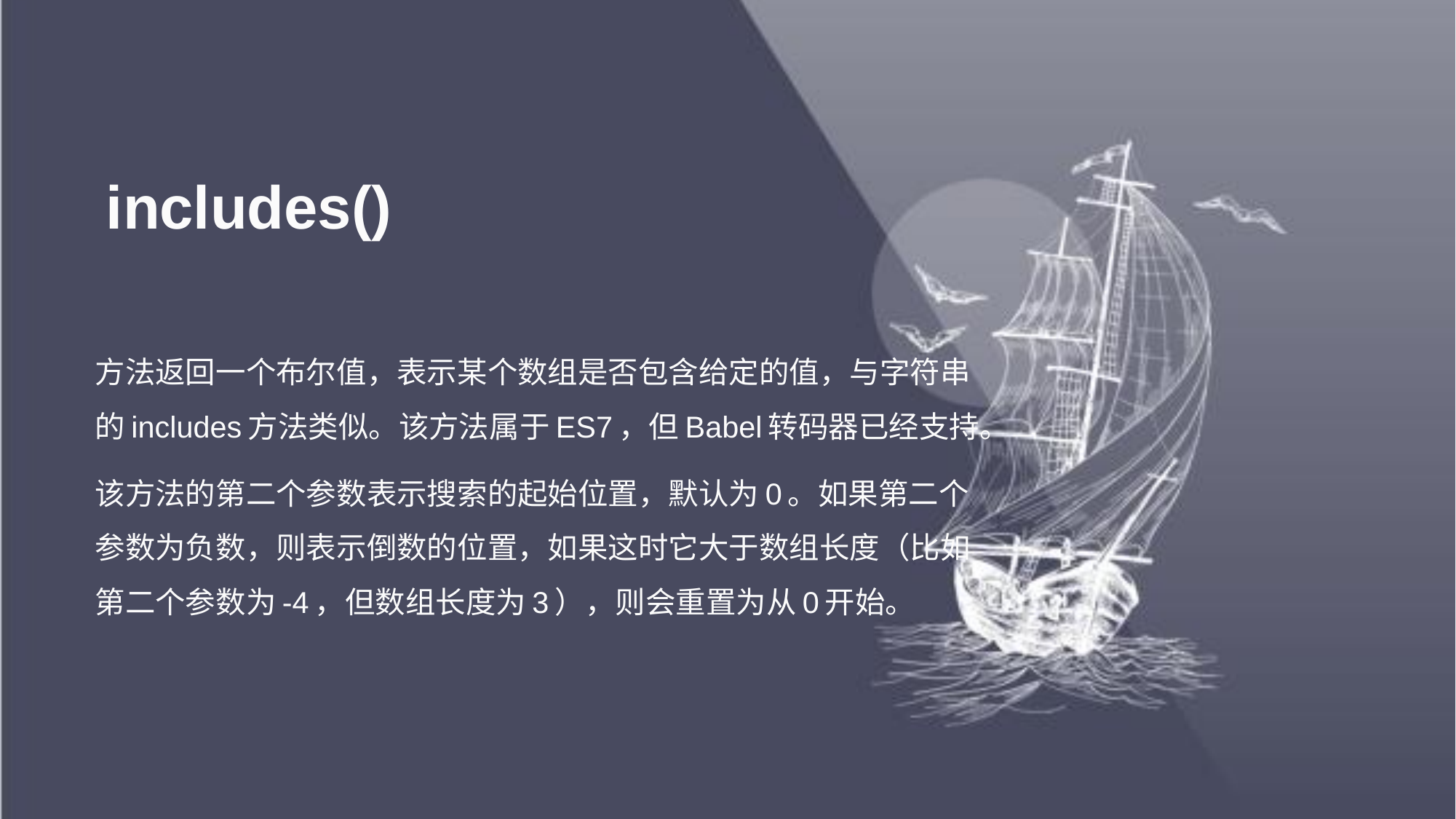

# includes()
方法返回一个布尔值，表示某个数组是否包含给定的值，与字符串的includes方法类似。该方法属于ES7，但Babel转码器已经支持。
该方法的第二个参数表示搜索的起始位置，默认为0。如果第二个参数为负数，则表示倒数的位置，如果这时它大于数组长度（比如第二个参数为-4，但数组长度为3），则会重置为从0开始。